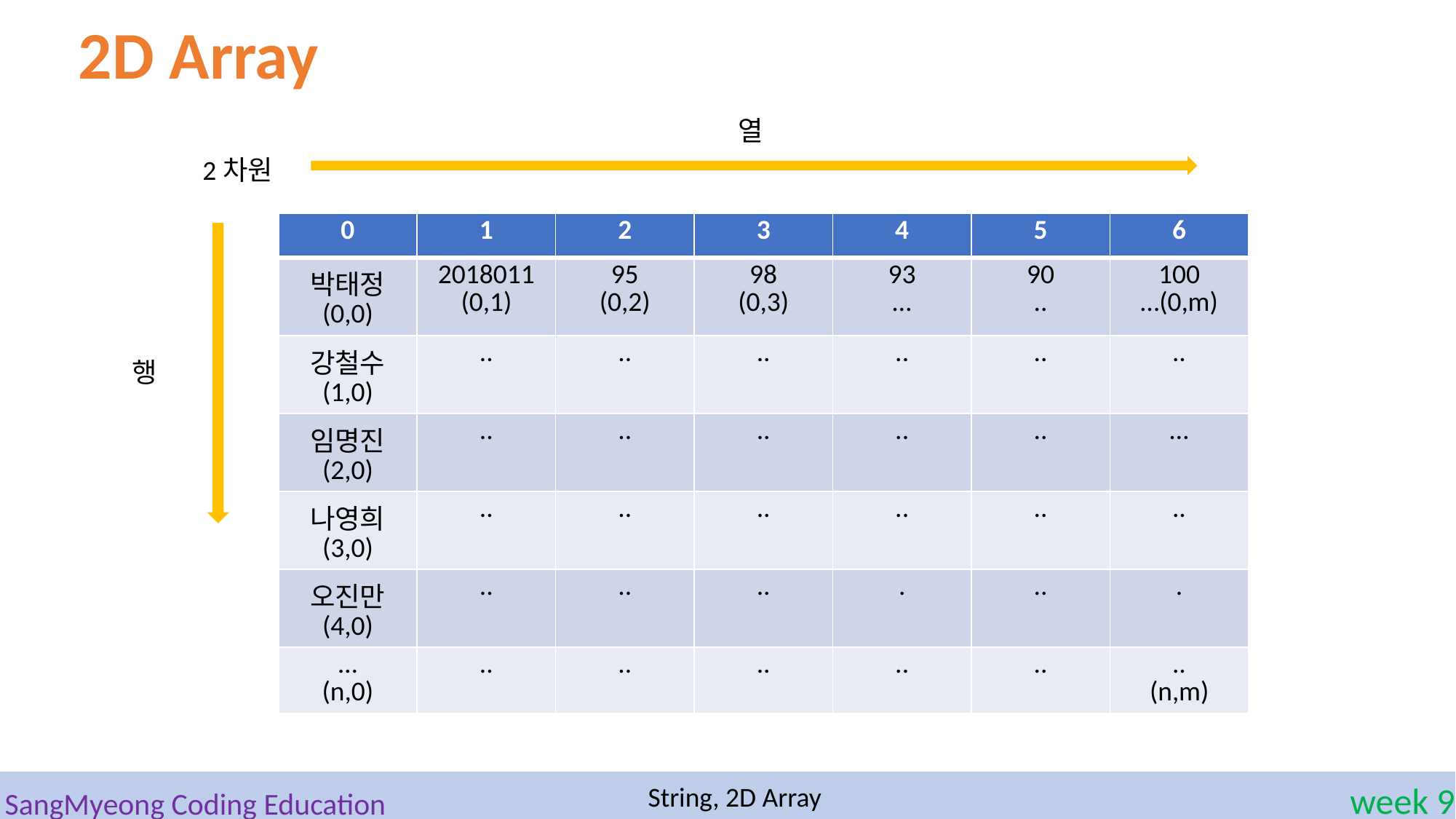

2D Array
열
2차원

| 0 | 1 | 2 | 3 | 4 | 5 | 6 |
| --- | --- | --- | --- | --- | --- | --- |
| 박태정 (0,0) | 2018011 (0,1) | 95 (0,2) | 98 (0,3) | 93 … | 90 .. | 100 …(0,m) |
| 강철수 (1,0) | .. | .. | .. | .. | .. | .. |
| 임명진 (2,0) | .. | .. | .. | .. | .. | … |
| 나영희 (3,0) | .. | .. | .. | .. | .. | .. |
| 오진만 (4,0) | .. | .. | .. | . | .. | . |
| … (n,0) | .. | .. | .. | .. | .. | .. (n,m) |
행

String, 2D Array
# SangMyeong Coding Education
week 9